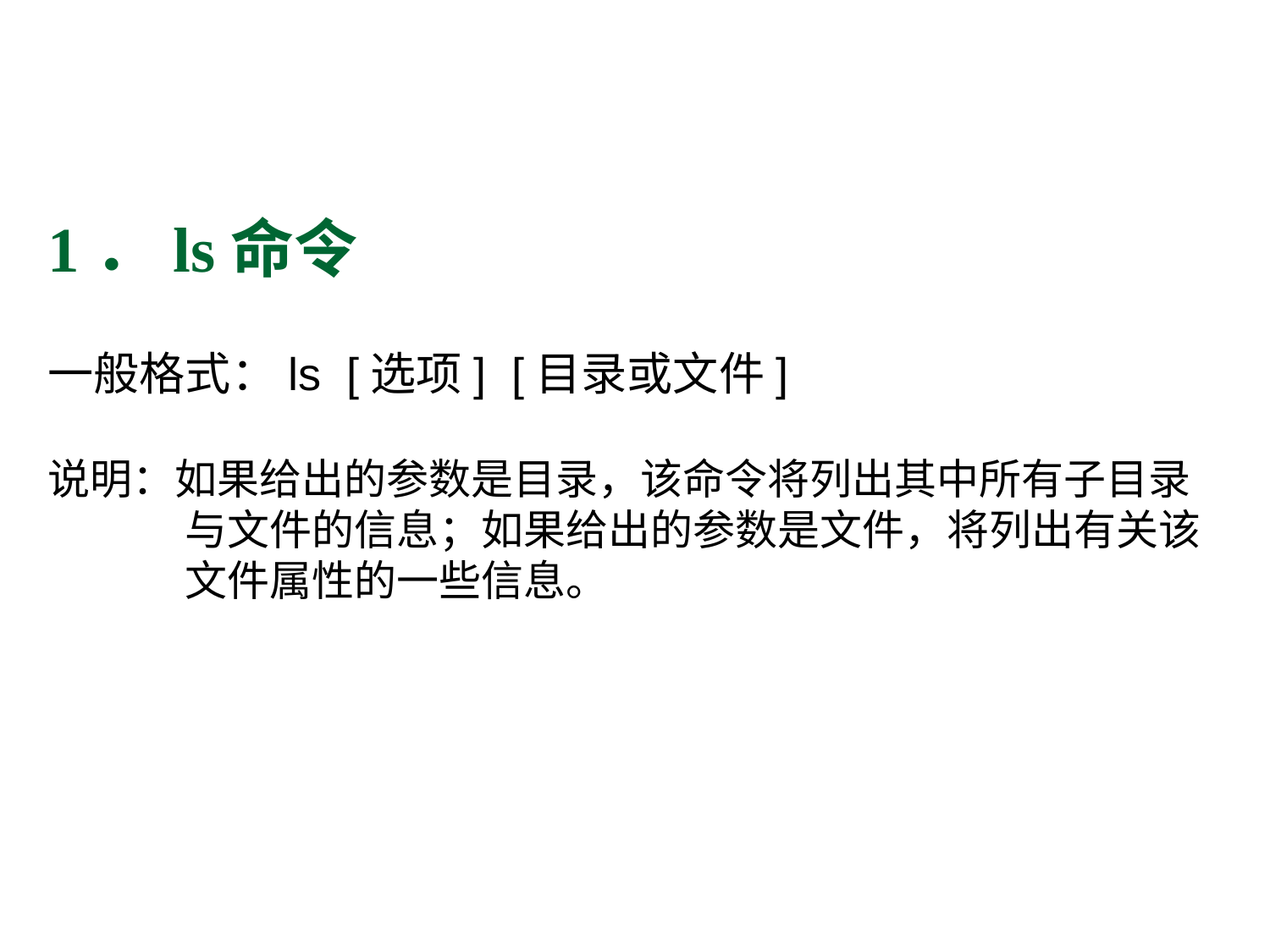

1．ls命令

一般格式：ls  [选项]  [目录或文件]

说明：如果给出的参数是目录，该命令将列出其中所有子目录与文件的信息；如果给出的参数是文件，将列出有关该文件属性的一些信息。